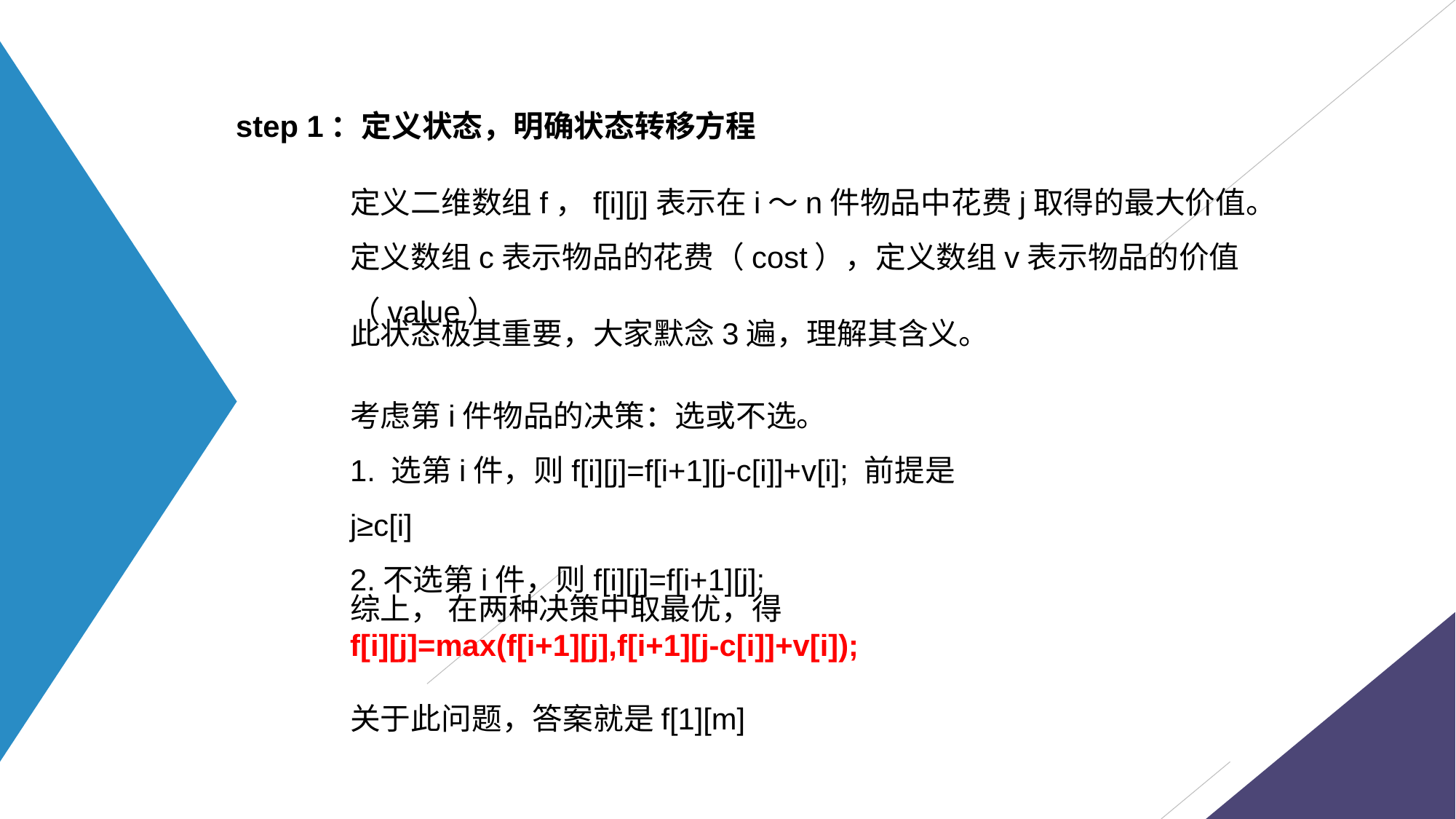

step 1：定义状态，明确状态转移方程
定义二维数组f，f[i][j]表示在i～n件物品中花费j取得的最大价值。
定义数组c表示物品的花费（cost），定义数组v表示物品的价值（value）

此状态极其重要，大家默念3遍，理解其含义。
考虑第i件物品的决策：选或不选。
1. 选第i件，则f[i][j]=f[i+1][j-c[i]]+v[i]; 前提是j≥c[i]
2.不选第i件，则f[i][j]=f[i+1][j];
综上， 在两种决策中取最优，得
f[i][j]=max(f[i+1][j],f[i+1][j-c[i]]+v[i]);

关于此问题，答案就是f[1][m]